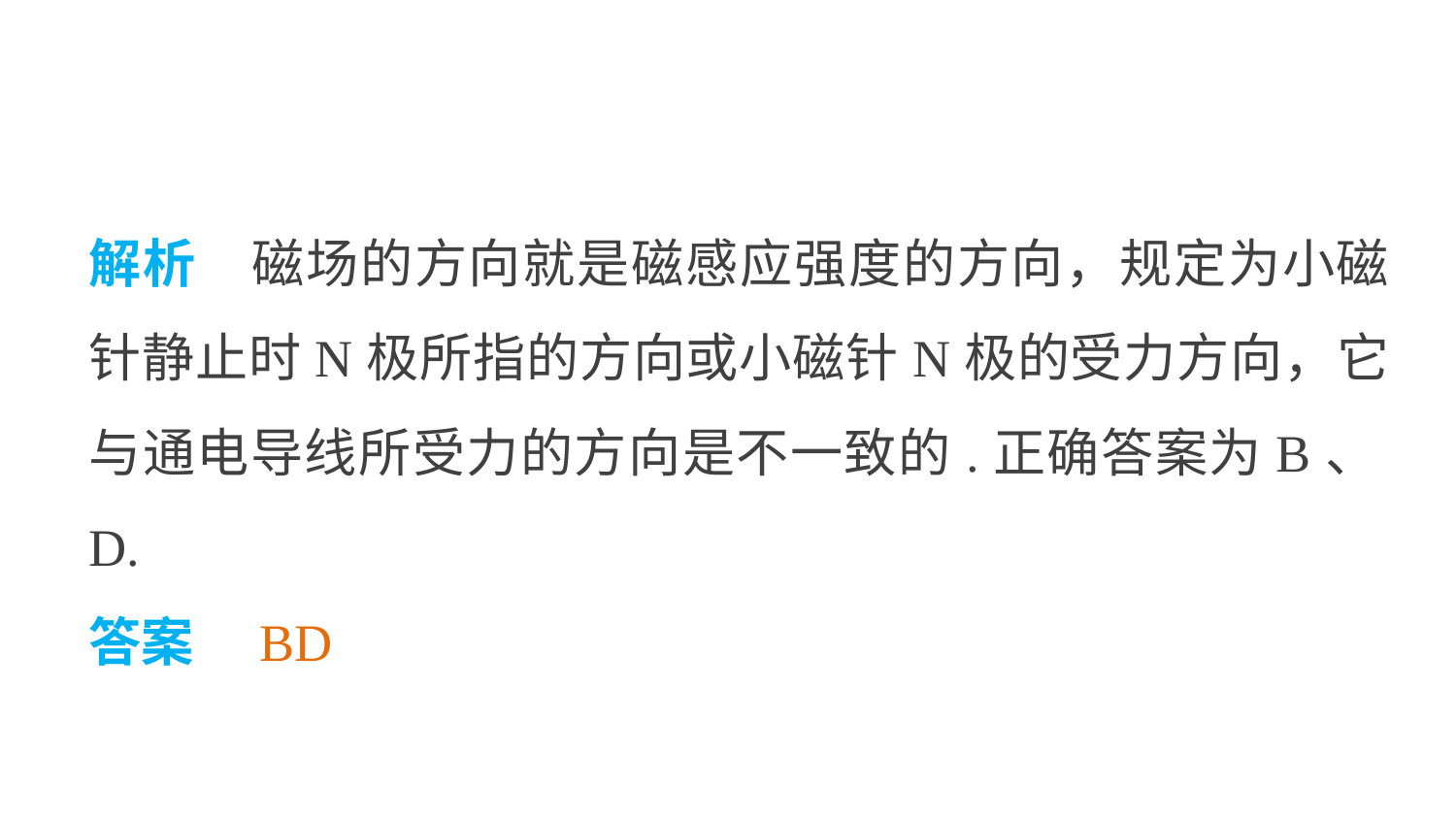

解析　磁场的方向就是磁感应强度的方向，规定为小磁针静止时N极所指的方向或小磁针N极的受力方向，它与通电导线所受力的方向是不一致的.正确答案为B、D.
答案　BD